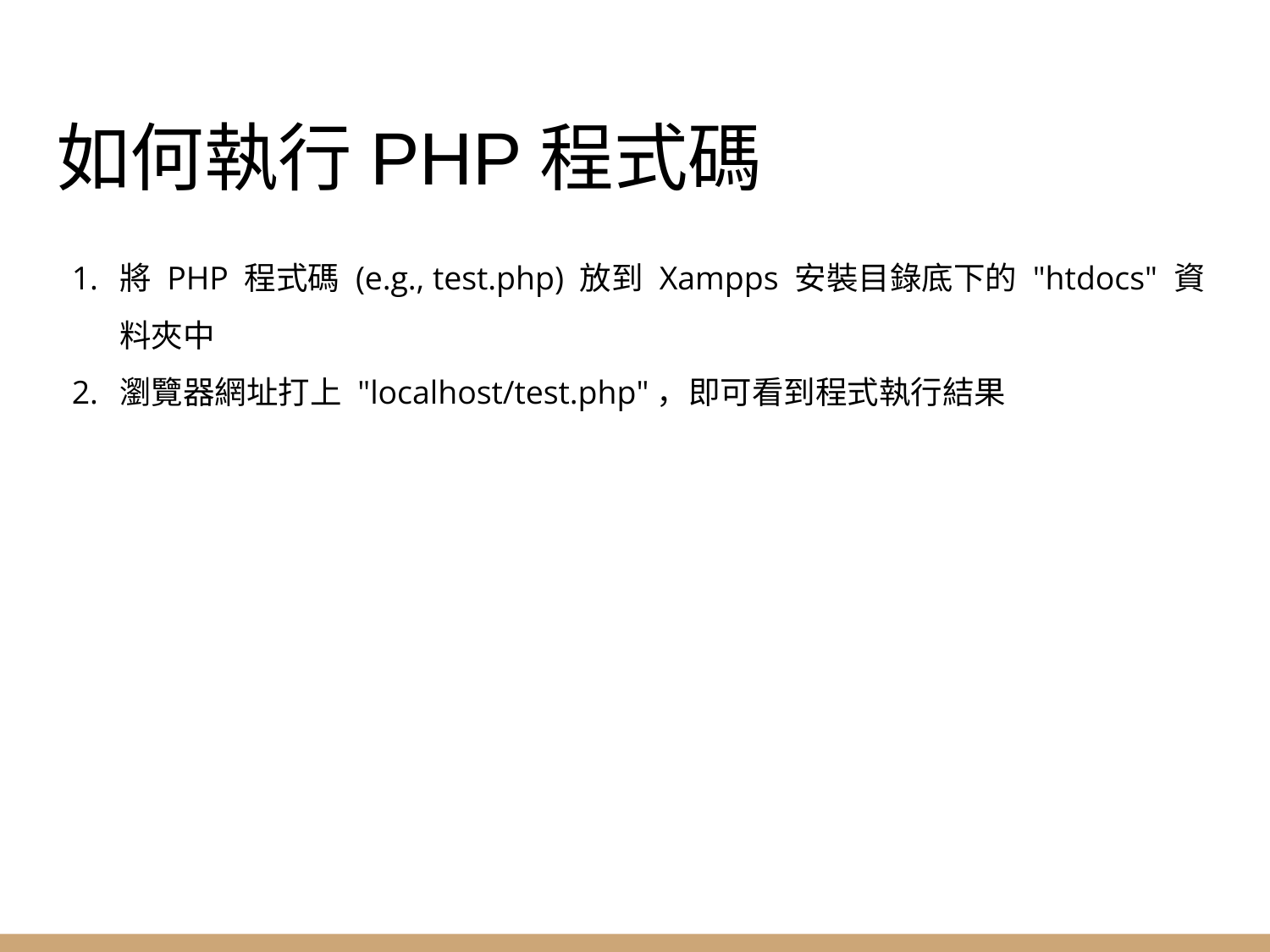

# 如何執行PHP程式碼
將 PHP 程式碼 (e.g., test.php) 放到 Xampps 安裝目錄底下的 "htdocs" 資料夾中
瀏覽器網址打上 "localhost/test.php"，即可看到程式執行結果